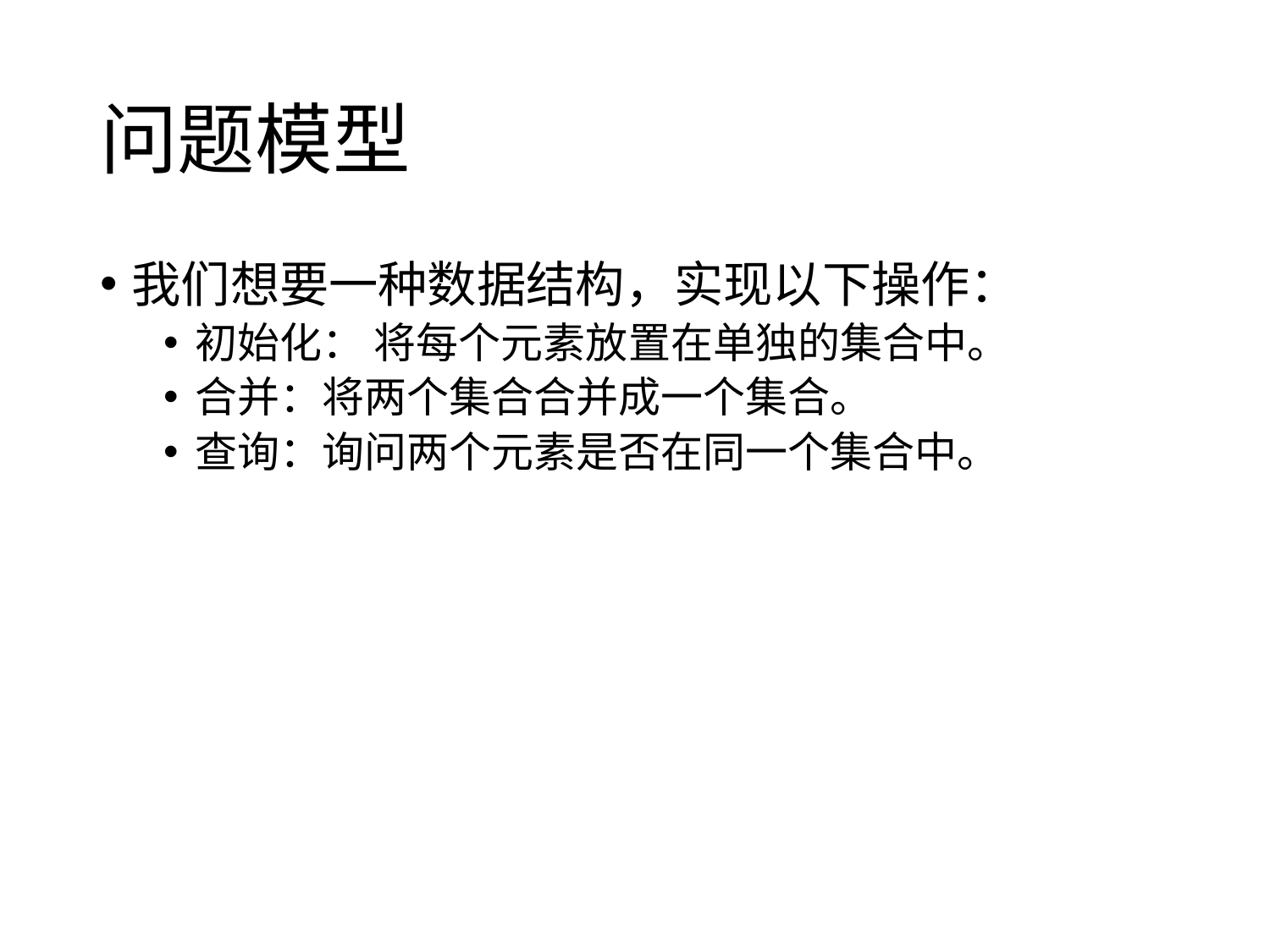

# 问题模型
我们想要一种数据结构，实现以下操作：
初始化： 将每个元素放置在单独的集合中。
合并：将两个集合合并成一个集合。
查询：询问两个元素是否在同一个集合中。